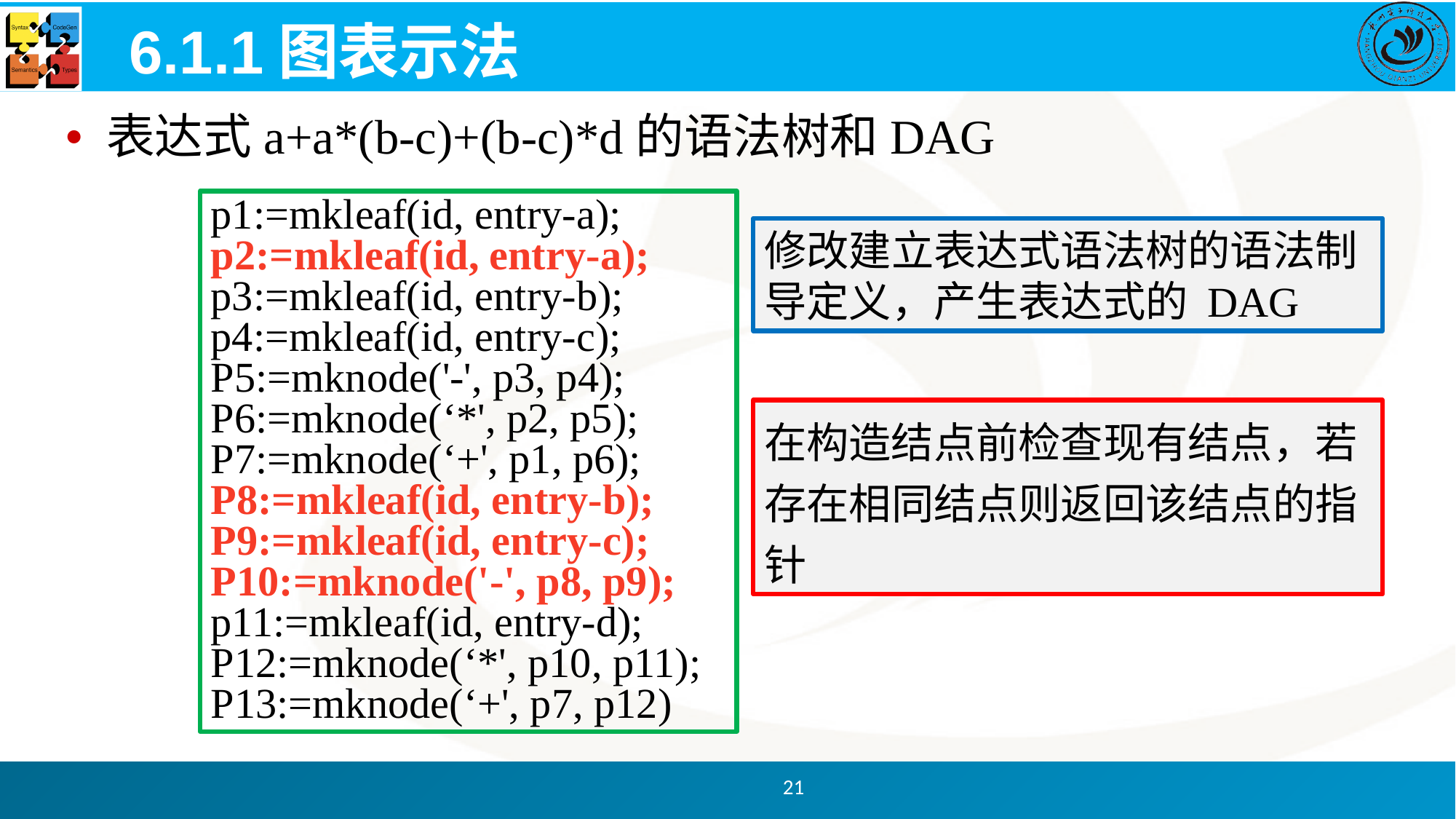

# 6.1.1图表示法
表达式a+a*(b-c)+(b-c)*d的语法树和DAG
p1:=mkleaf(id, entry-a);
p2:=mkleaf(id, entry-a);
p3:=mkleaf(id, entry-b);
p4:=mkleaf(id, entry-c);
P5:=mknode('-', p3, p4);
P6:=mknode(‘*', p2, p5);
P7:=mknode(‘+', p1, p6);
P8:=mkleaf(id, entry-b);
P9:=mkleaf(id, entry-c);
P10:=mknode('-', p8, p9);
p11:=mkleaf(id, entry-d);
P12:=mknode(‘*', p10, p11);
P13:=mknode(‘+', p7, p12)
修改建立表达式语法树的语法制导定义，产生表达式的 DAG
在构造结点前检查现有结点，若存在相同结点则返回该结点的指针
21